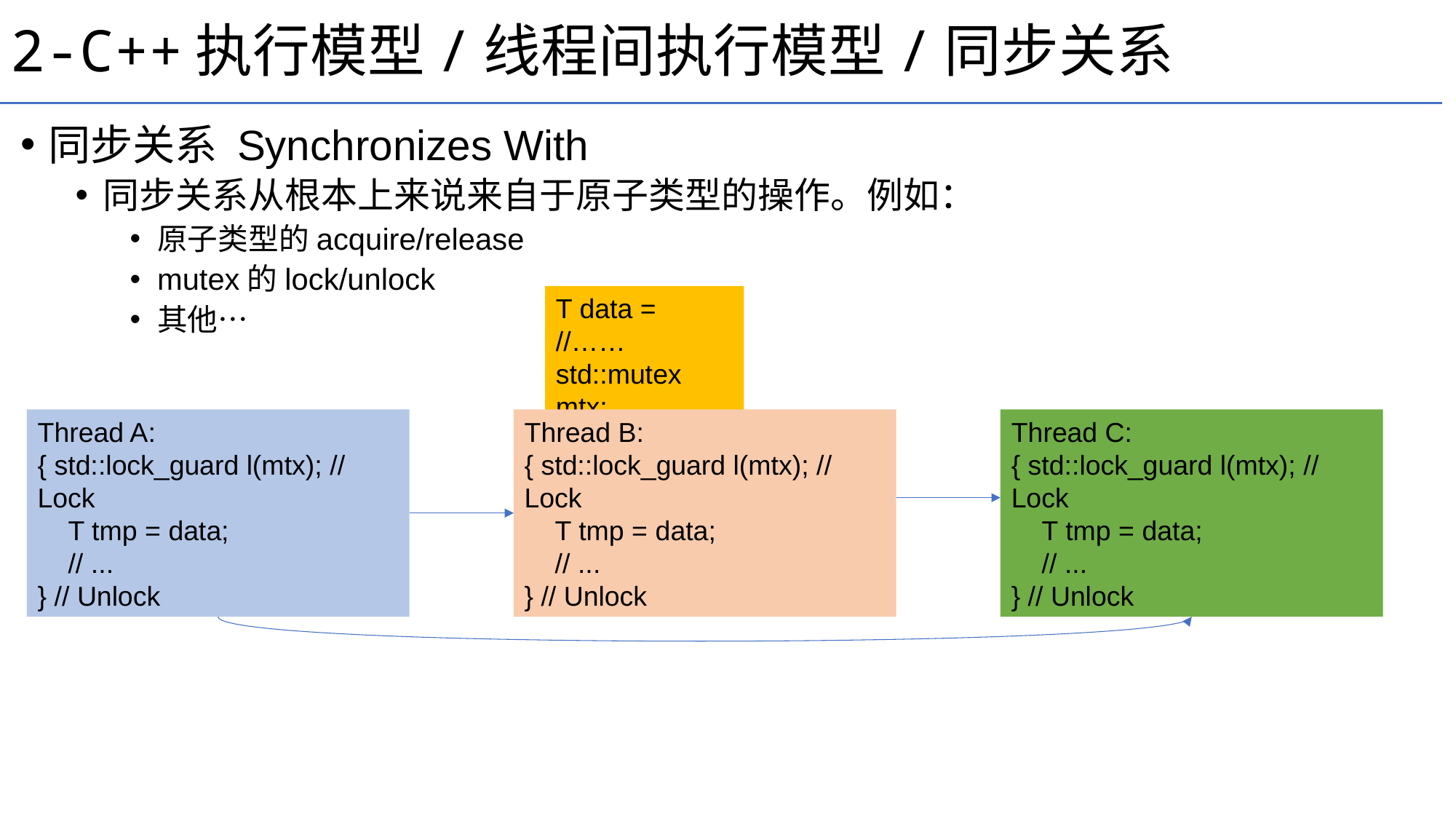

2-C++执行模型/线程间执行模型/同步关系
同步关系 Synchronizes With
同步关系从根本上来说来自于原子类型的操作。例如：
原子类型的acquire/release
mutex的lock/unlock
其他…

T data = //……
std::mutex mtx;
Thread A:
{ std::lock_guard l(mtx); // Lock
    T tmp = data;
    // ...
} // Unlock
Thread B:
{ std::lock_guard l(mtx); // Lock
    T tmp = data;
    // ...
} // Unlock
Thread C:
{ std::lock_guard l(mtx); // Lock
    T tmp = data;
    // ...
} // Unlock